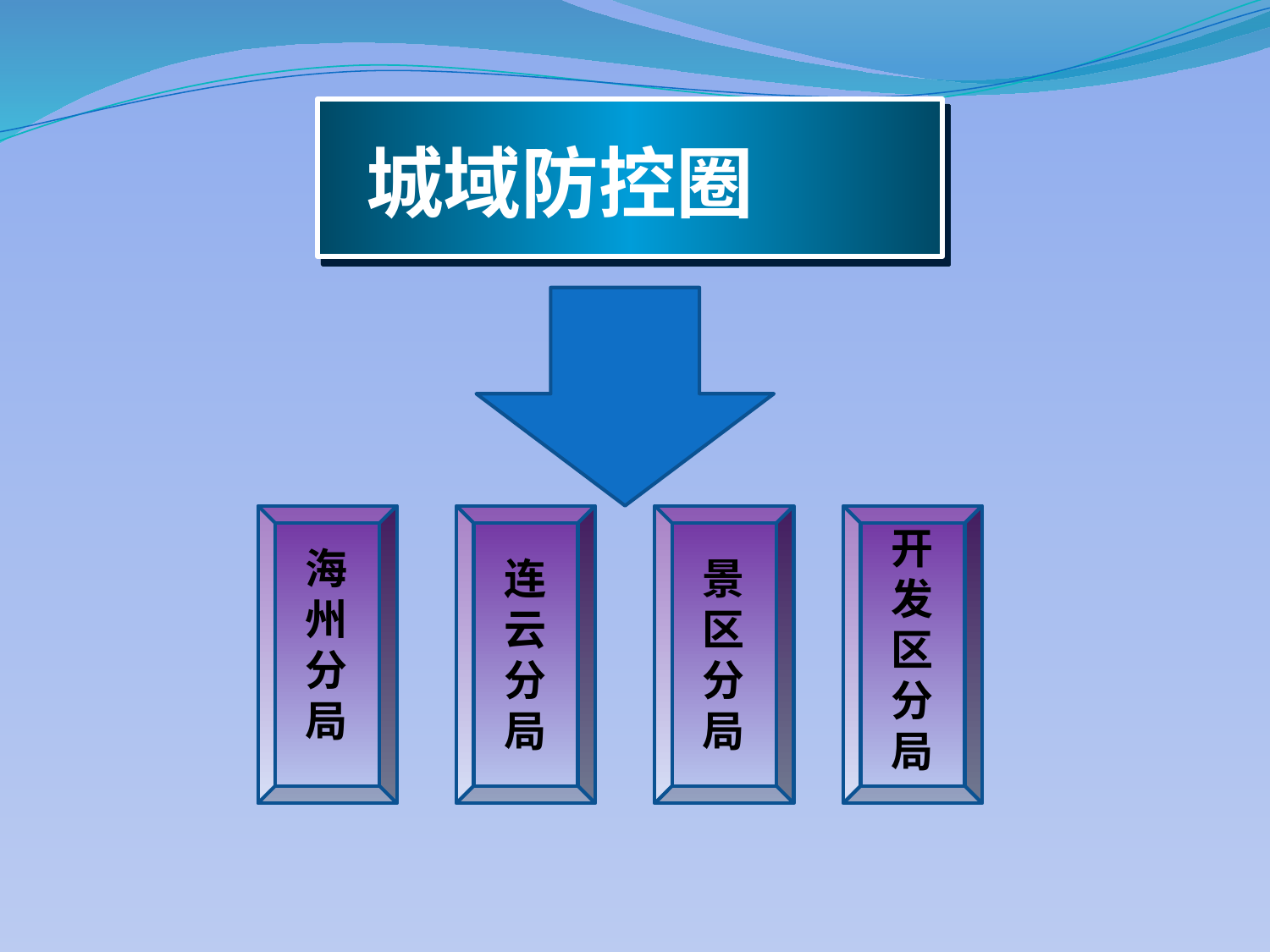

# 城域防控圈

开发区
分
局
海
州
分
局
连云
分
局
景区
分
局